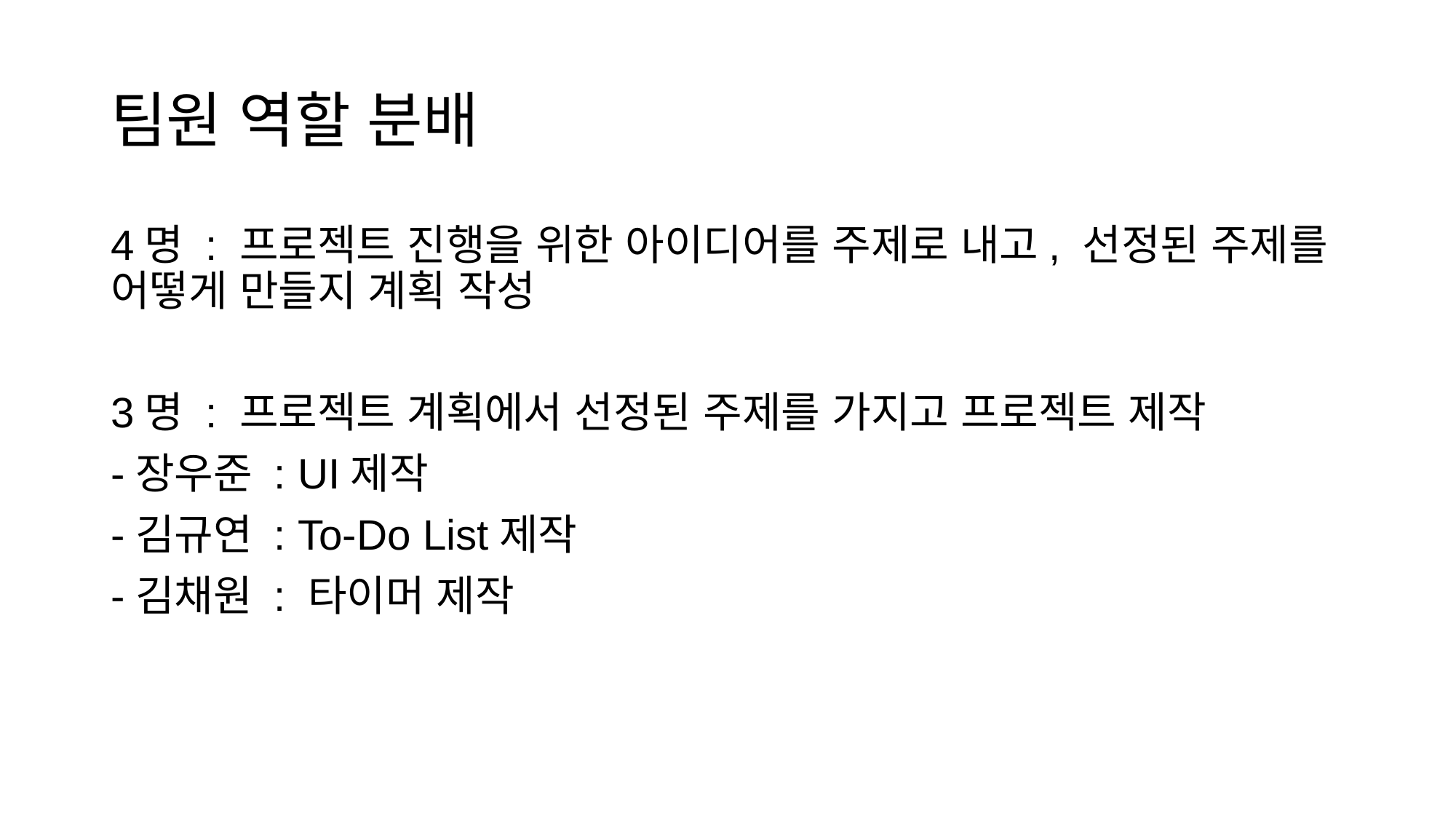

# 팀원 역할 분배
4명 : 프로젝트 진행을 위한 아이디어를 주제로 내고, 선정된 주제를 어떻게 만들지 계획 작성

3명 : 프로젝트 계획에서 선정된 주제를 가지고 프로젝트 제작
-장우준 : UI제작
-김규연 : To-Do List제작
-김채원 : 타이머 제작